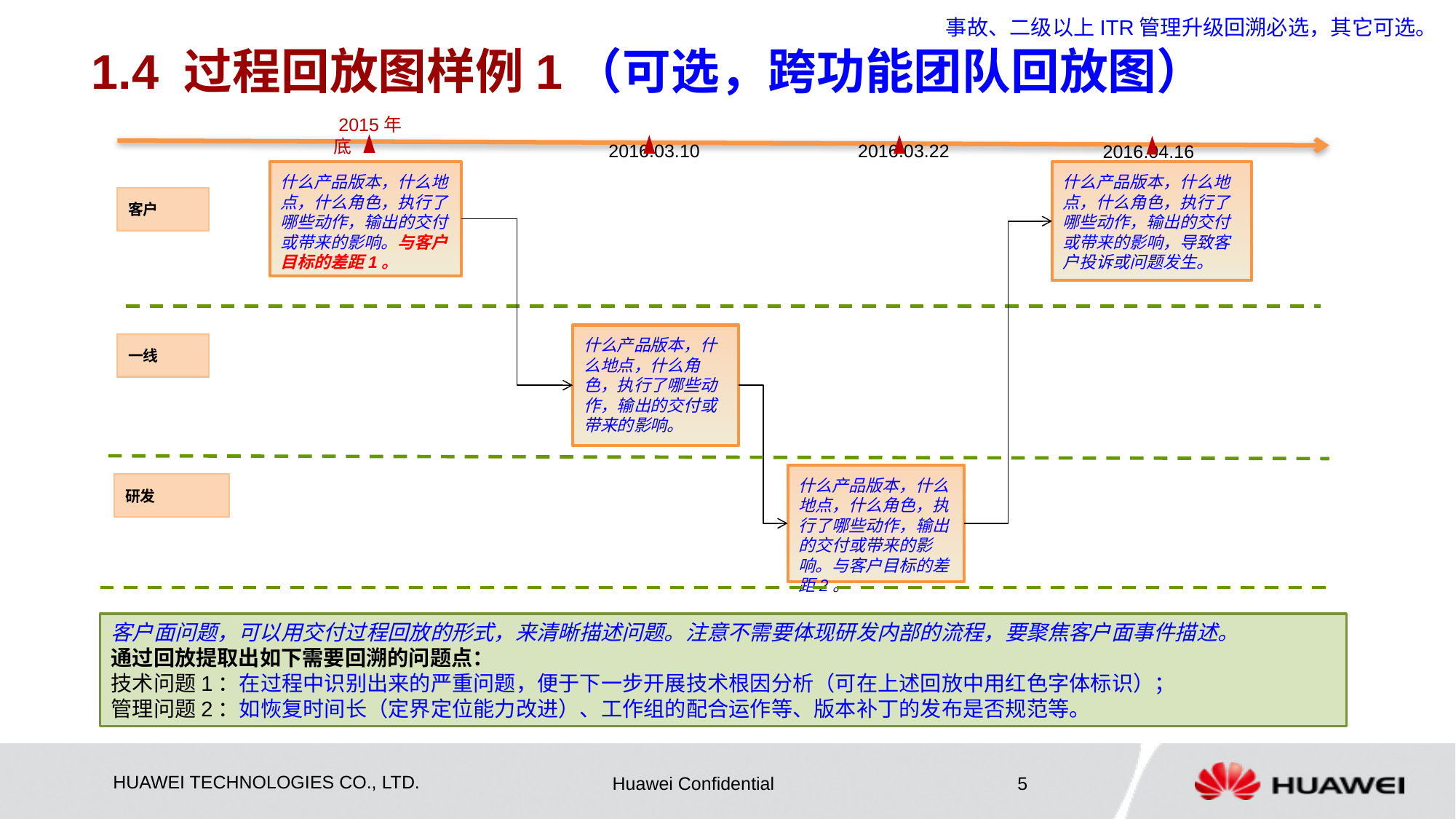

事故、二级以上ITR管理升级回溯必选，其它可选。
# 1.4 过程回放图样例1（可选，跨功能团队回放图）
 2015年底
 2016.03.10
 2016.03.22
 2016.04.16

什么产品版本，什么地点，什么角色，执行了哪些动作，输出的交付或带来的影响。与客户目标的差距1。
什么产品版本，什么地点，什么角色，执行了哪些动作，输出的交付或带来的影响，导致客户投诉或问题发生。
客户
什么产品版本，什么地点，什么角色，执行了哪些动作，输出的交付或带来的影响。
一线
什么产品版本，什么地点，什么角色，执行了哪些动作，输出的交付或带来的影响。与客户目标的差距2。
研发
客户面问题，可以用交付过程回放的形式，来清晰描述问题。注意不需要体现研发内部的流程，要聚焦客户面事件描述。
通过回放提取出如下需要回溯的问题点：
技术问题1：在过程中识别出来的严重问题，便于下一步开展技术根因分析（可在上述回放中用红色字体标识）；
管理问题2：如恢复时间长（定界定位能力改进）、工作组的配合运作等、版本补丁的发布是否规范等。